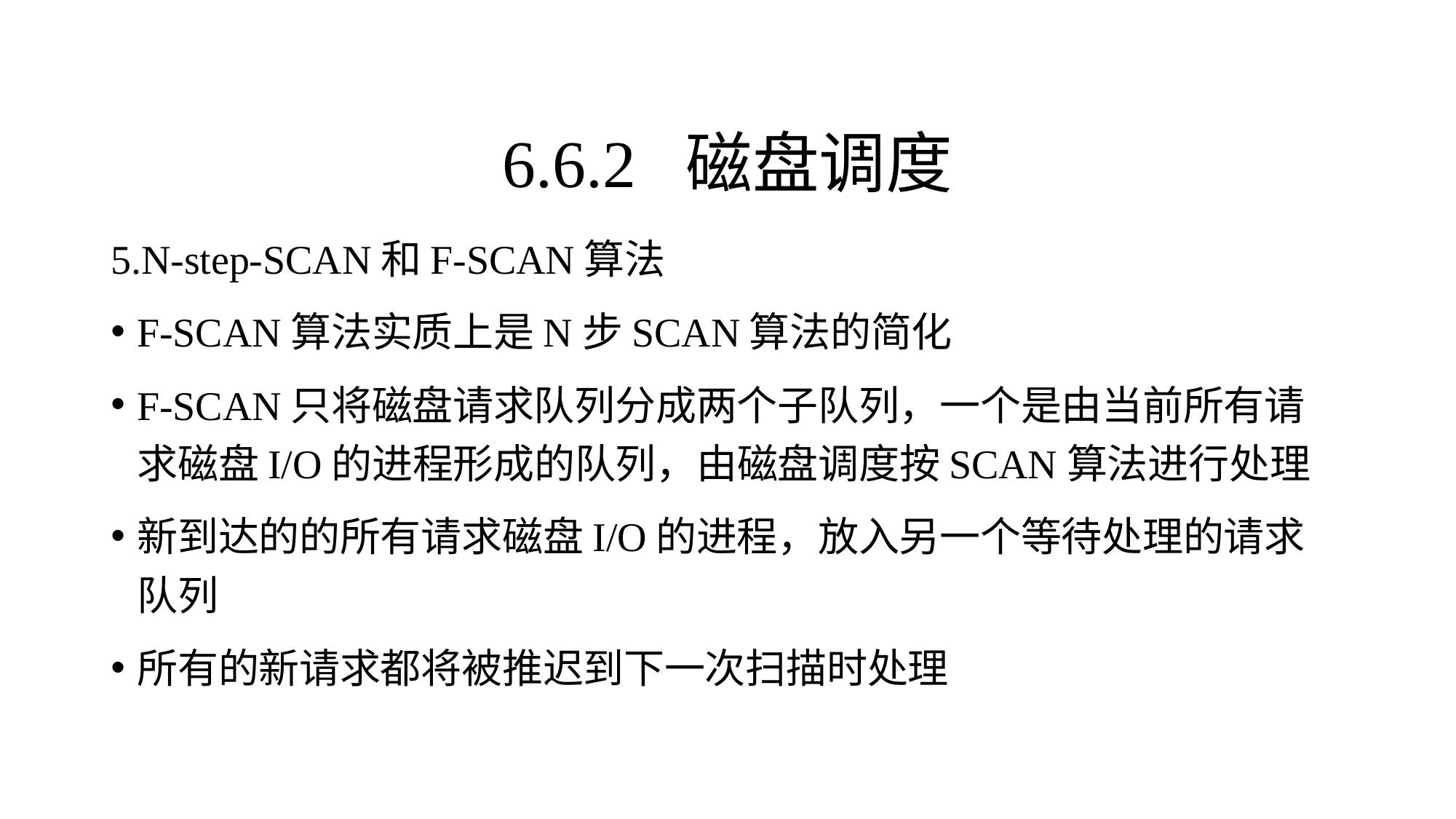

5.N-step-SCAN和F-SCAN算法
F-SCAN算法实质上是N步SCAN算法的简化
F-SCAN只将磁盘请求队列分成两个子队列，一个是由当前所有请求磁盘I/O的进程形成的队列，由磁盘调度按SCAN算法进行处理
新到达的的所有请求磁盘I/O的进程，放入另一个等待处理的请求队列
所有的新请求都将被推迟到下一次扫描时处理
6.6.2  磁盘调度
13